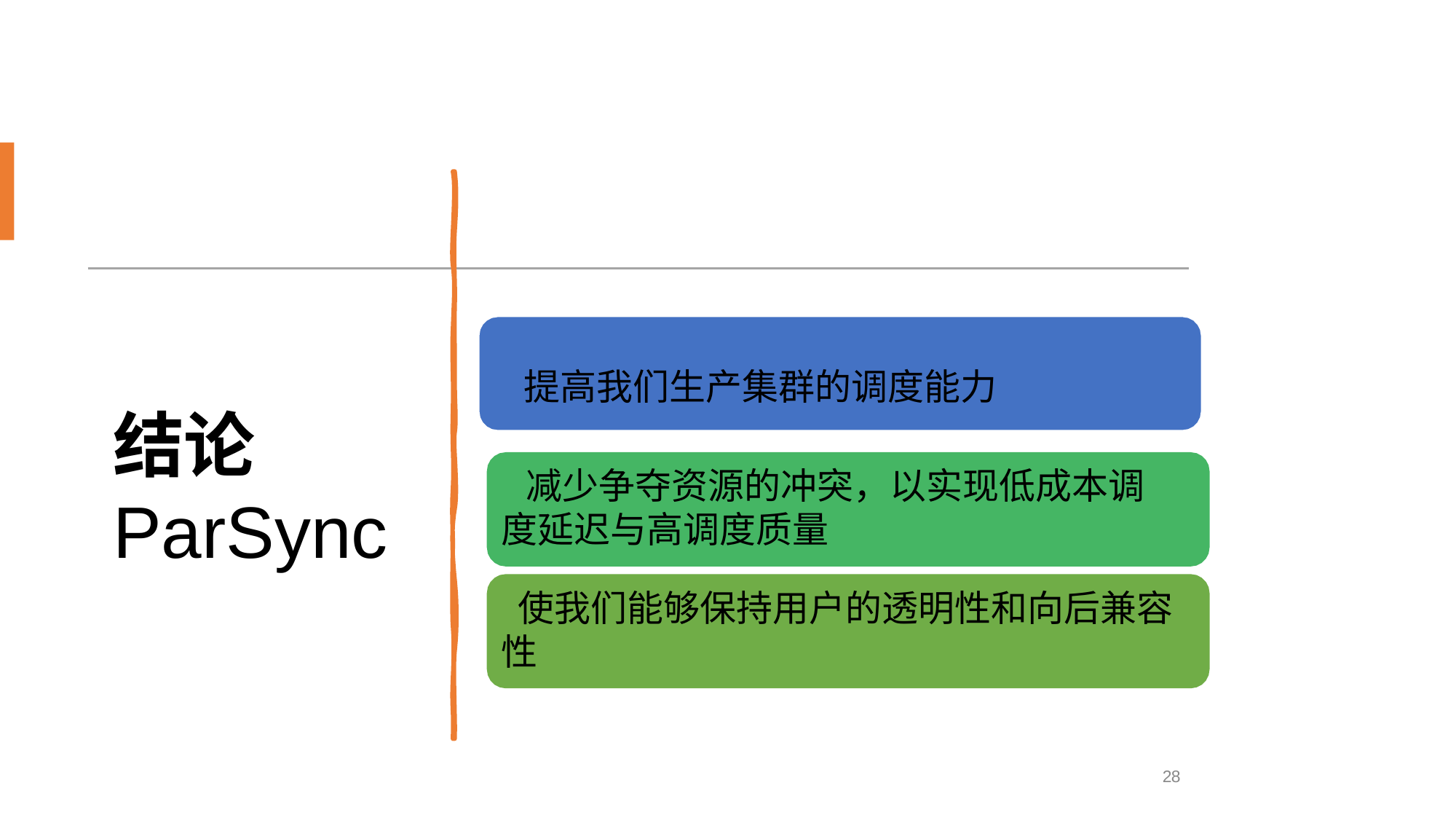

# 提高我们生产集群的调度能力
结论ParSync

  减少争夺资源的冲突，以实现低成本调度延迟与高调度质量

 使我们能够保持用户的透明性和向后兼容性
28